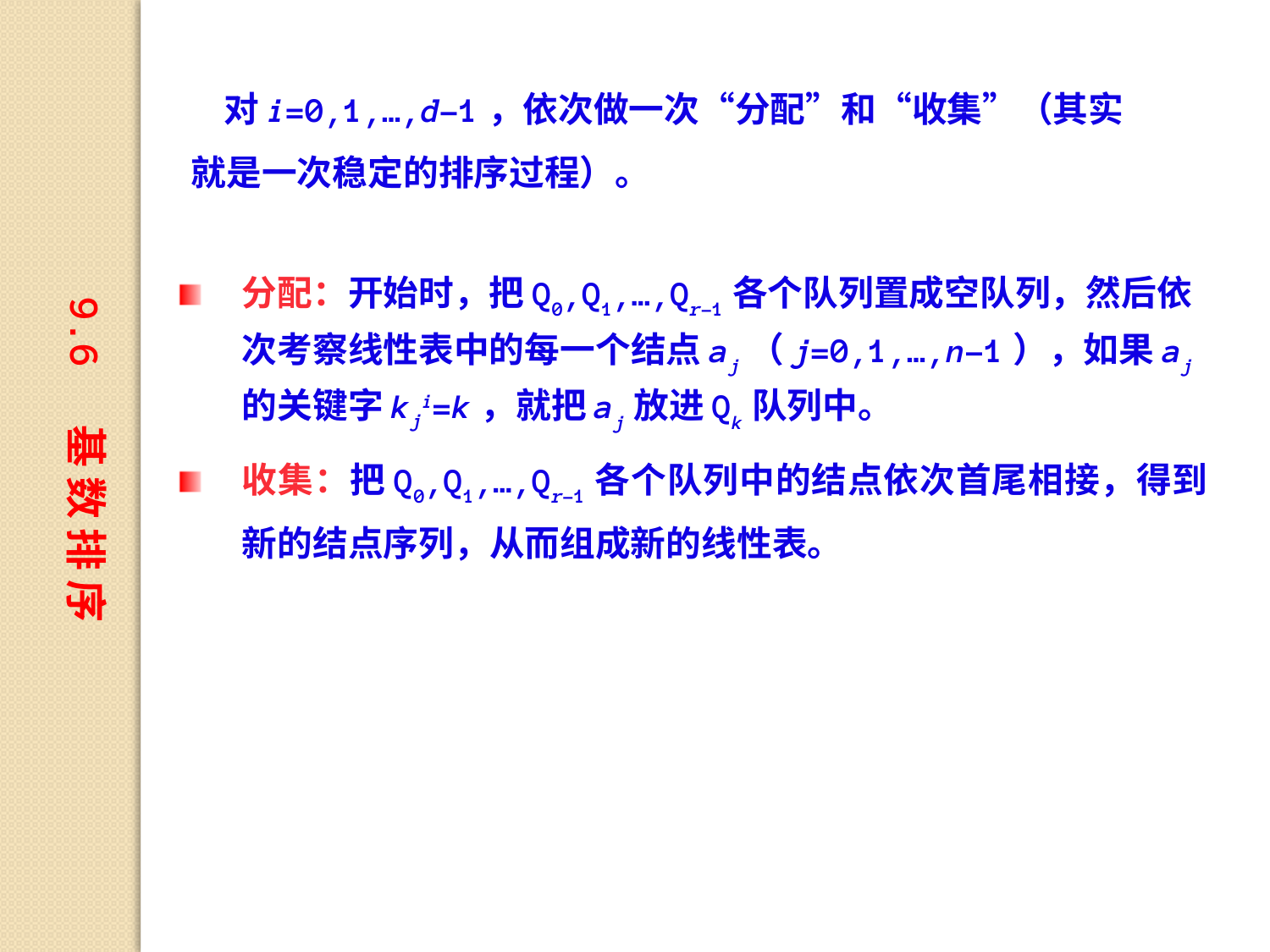

对i=0,1,…,d-1，依次做一次“分配”和“收集”（其实就是一次稳定的排序过程）。
9.6  基 数 排 序
分配：开始时，把Q0,Q1,…,Qr-1各个队列置成空队列，然后依次考察线性表中的每一个结点aj（j=0,1,…,n-1），如果aj的关键字kji=k，就把aj放进Qk队列中。
收集：把Q0,Q1,…,Qr-1各个队列中的结点依次首尾相接，得到新的结点序列，从而组成新的线性表。